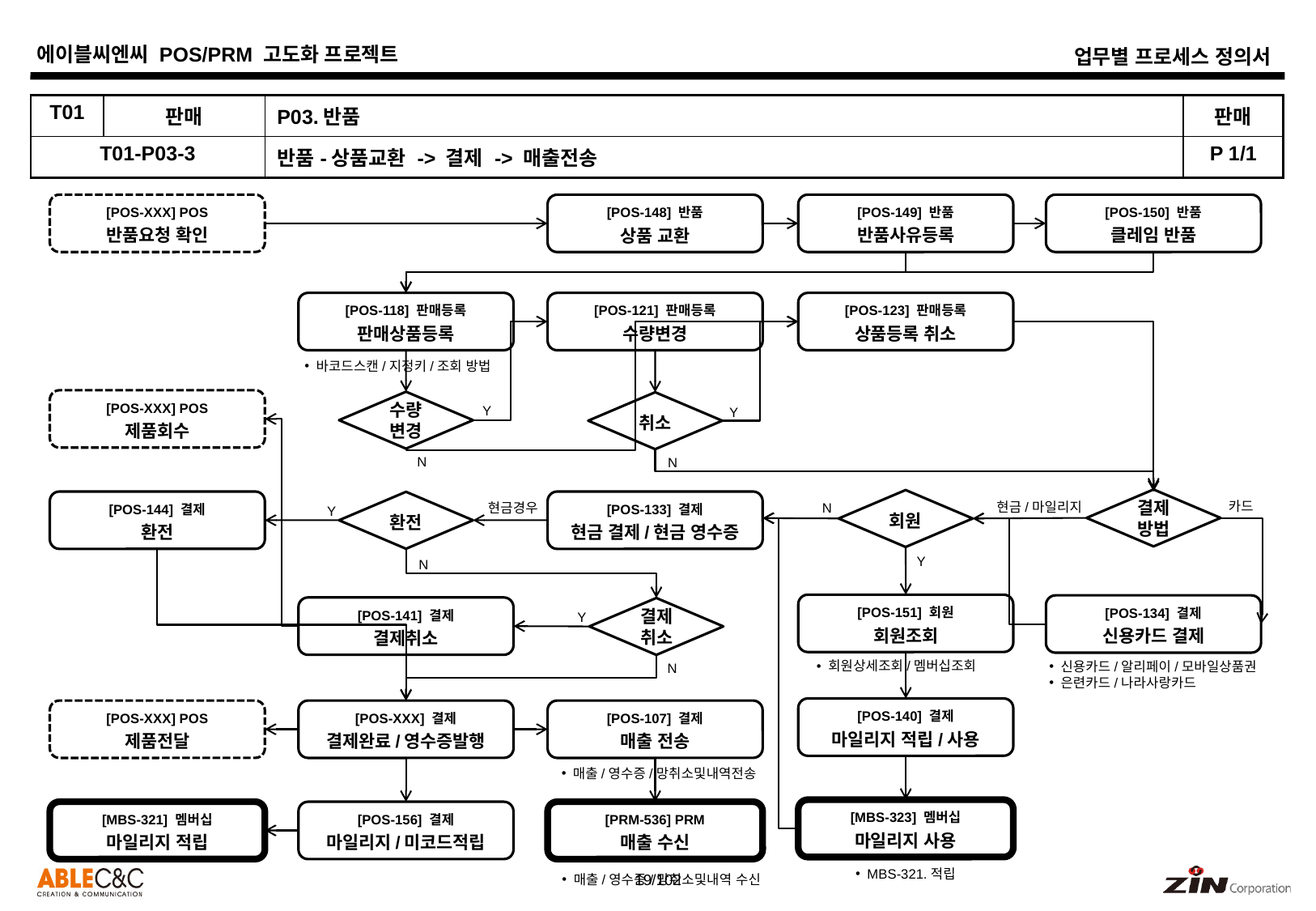

| T01 | 판매 | P03.반품 | 판매 |
| --- | --- | --- | --- |
| T01-P03-3 |  | 반품-상품교환 -> 결제 -> 매출전송 | P 1/1 |
[POS-XXX] POS
반품요청 확인
[POS-149] 반품
반품사유등록
[POS-150] 반품
클레임 반품
[POS-148] 반품
상품 교환
[POS-123] 판매등록
상품등록 취소
[POS-118] 판매등록
판매상품등록
[POS-121] 판매등록
수량변경
바코드스캔/지정키/조회 방법
[POS-XXX] POS
제품회수
수량
변경
취소
Y
Y
N
N
결제
방법
회원
[POS-144] 결제
환전
[POS-133] 결제
현금 결제/현금 영수증
환전
카드
현금/마일리지
N
현금경우
Y
Y
N
[POS-151] 회원
회원조회
[POS-134] 결제
신용카드 결제
[POS-141] 결제
결제취소
결제
취소
Y
회원상세조회/멤버십조회
신용카드/알리페이/모바일상품권
은련카드/나라사랑카드
N
[POS-140] 결제
마일리지 적립/사용
[POS-XXX] POS
제품전달
[POS-XXX] 결제
결제완료/영수증발행
[POS-107] 결제
매출 전송
매출/영수증/망취소및내역전송
[MBS-323] 멤버십
마일리지 사용
[MBS-321] 멤버십
마일리지 적립
[POS-156] 결제
마일리지/미코드적립
[PRM-536] PRM
매출 수신
MBS-321.적립
매출/영수증/망취소및내역 수신